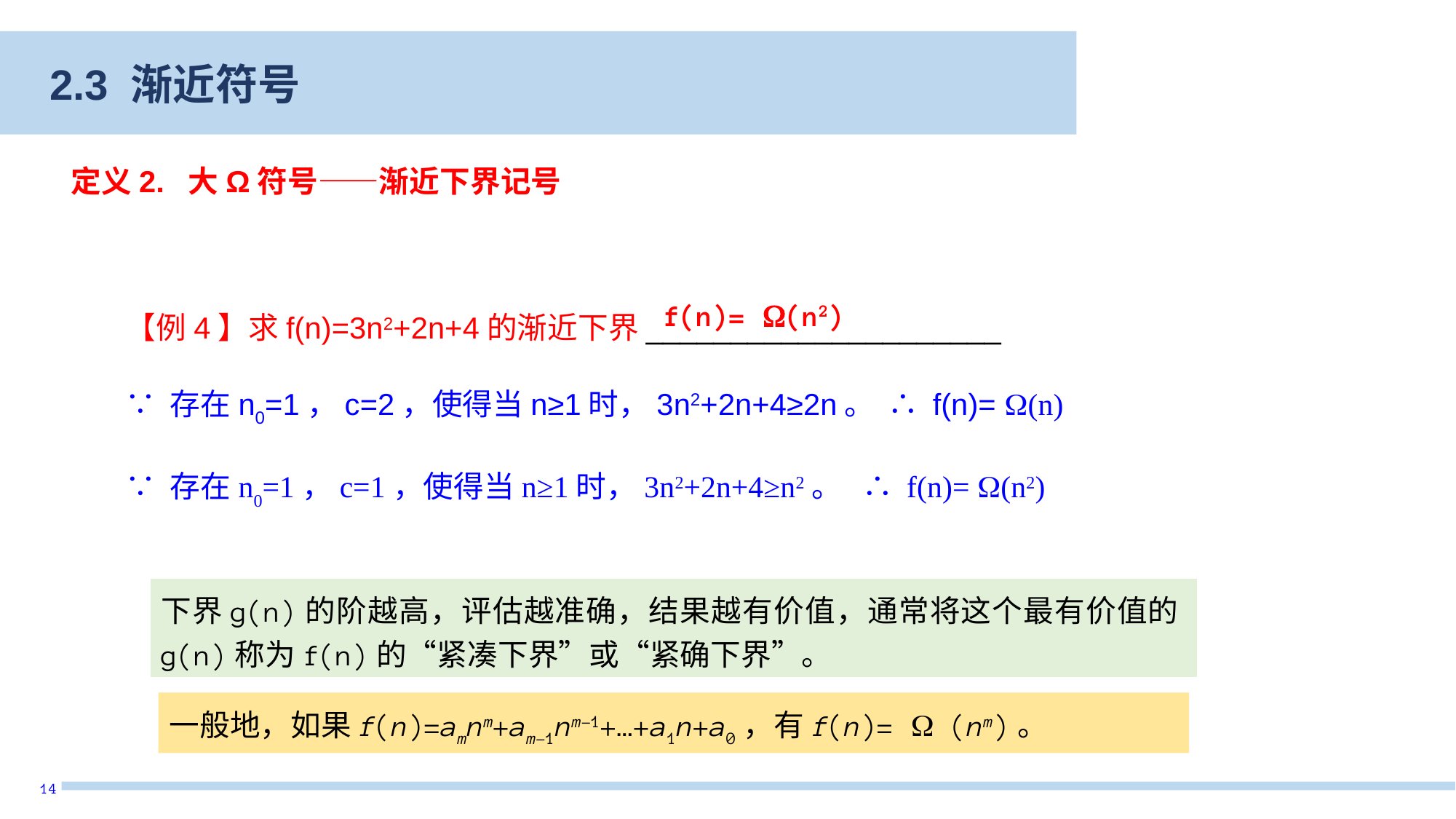

2.3 渐近符号
定义2.  大Ω符号——渐近下界记号
f(n)= Ω(n2)
【例4】求f(n)=3n2+2n+4的渐近下界_____________________
∵ 存在n0=1，c=2，使得当n≥1时，3n2+2n+4≥2n。  ∴ f(n)= Ω(n)
∵ 存在n0=1，c=1，使得当n≥1时，3n2+2n+4≥n2。   ∴ f(n)= Ω(n2)

下界g(n)的阶越高，评估越准确，结果越有价值，通常将这个最有价值的g(n)称为f(n)的“紧凑下界”或“紧确下界”。
一般地，如果f(n)=amnm+am-1nm-1+…+a1n+a0，有f(n)= Ω (nm)。
14